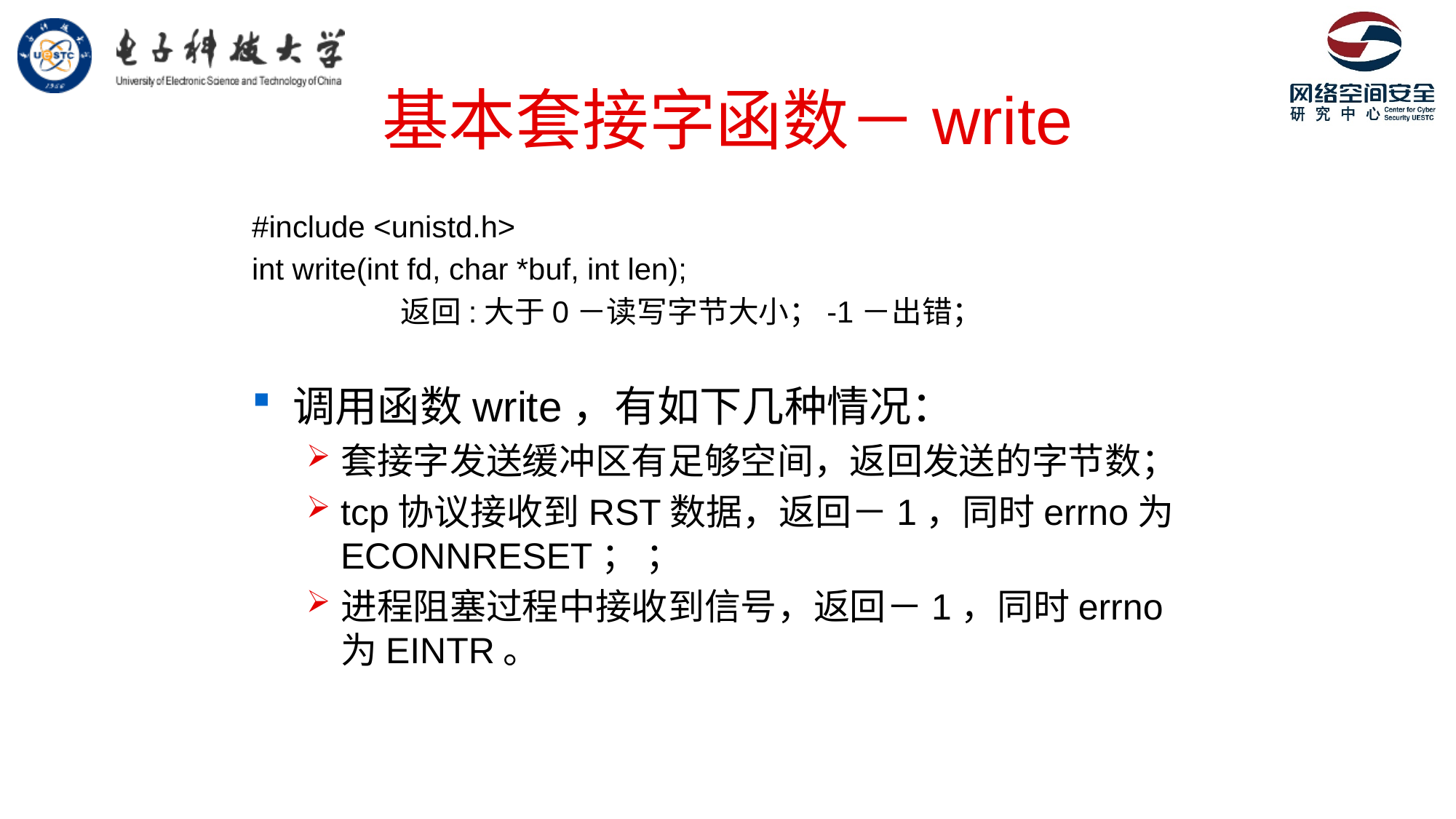

# 基本套接字函数－write
#include <unistd.h>
int write(int fd, char *buf, int len);
                     返回:大于0－读写字节大小；-1－出错；

调用函数write，有如下几种情况：
套接字发送缓冲区有足够空间，返回发送的字节数；
tcp协议接收到RST数据，返回－1，同时errno为ECONNRESET； ；
进程阻塞过程中接收到信号，返回－1，同时errno为EINTR。